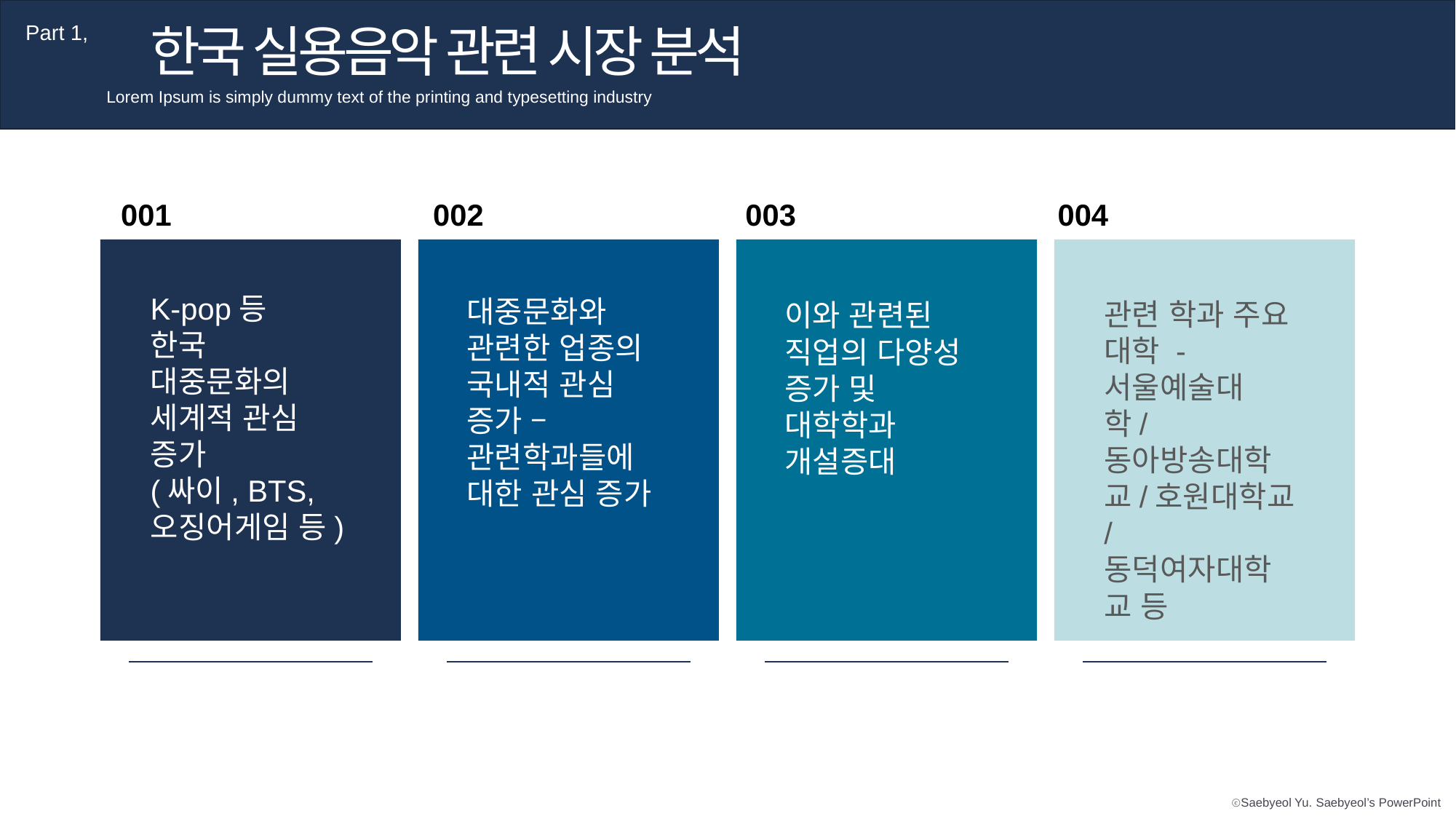

한국 실용음악 관련 시장 분석
Part 1,
Lorem Ipsum is simply dummy text of the printing and typesetting industry
001
002
003
004

K-pop등
한국
대중문화의
세계적 관심 증가
(싸이, BTS, 오징어게임 등)
대중문화와
관련한 업종의 국내적 관심 증가 –
관련학과들에 대한 관심 증가
관련 학과 주요 대학 -
서울예술대학/동아방송대학교/호원대학교/동덕여자대학교 등
이와 관련된 직업의 다양성 증가 및 대학학과 개설증대